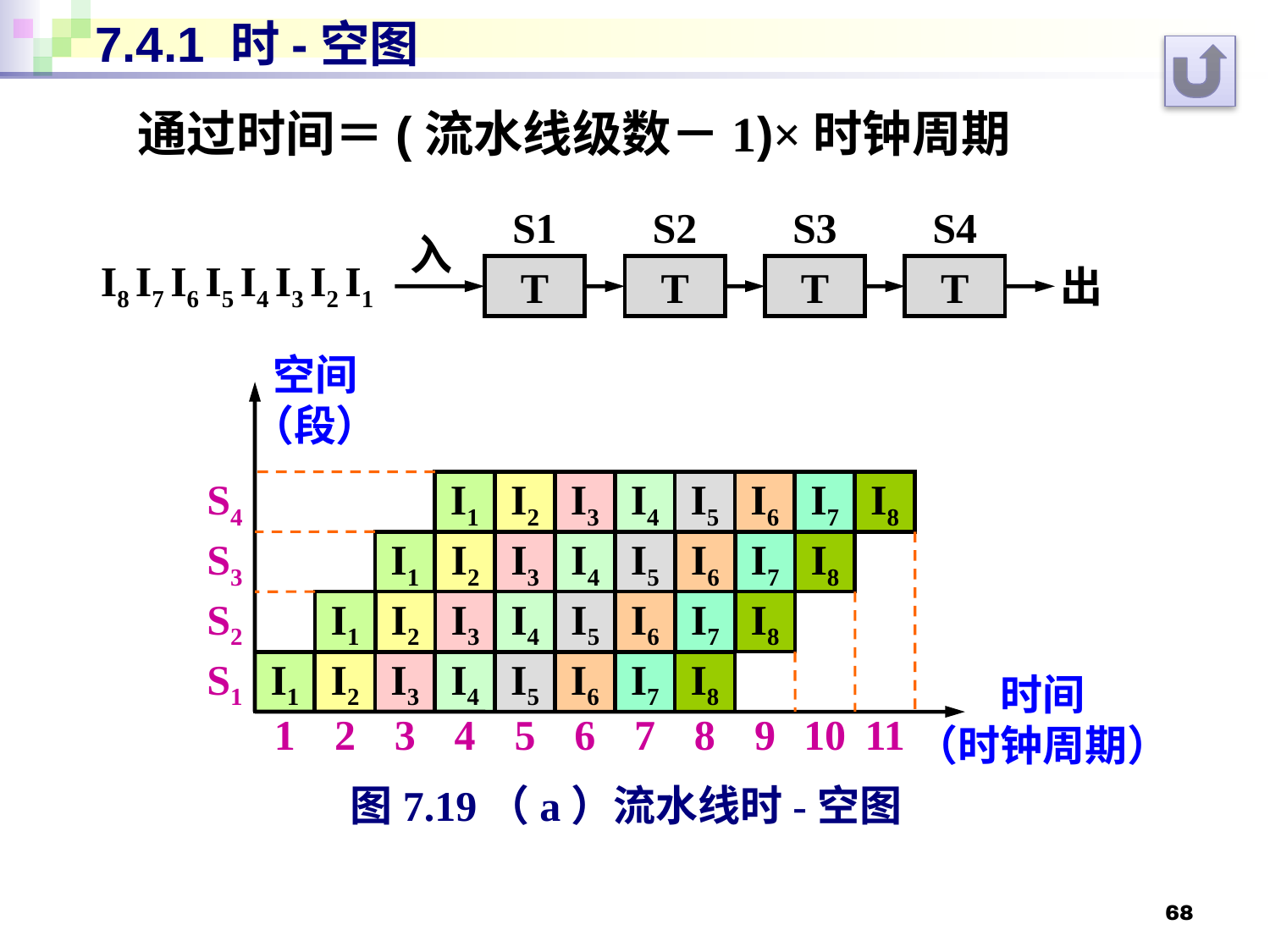

# 7.4.1 时-空图

通过时间＝(流水线级数－1)×时钟周期
S1
S2
S3
S4
入
I8 I7 I6 I5 I4 I3 I2 I1
出
T
T
T
T

空间
（段）

S4

I1
I2
I3
I4
I5
I6
I7
I8
S3

I1
I2
I3
I4
I5
I6
I7
I8

S2

I1
I2
I3
I4
I5
I6
I7
I8

S1
I1
I2
I3
I4
I5
I6
I7
I8

时间
（时钟周期）
1
2
3
4
5
6
7
8
9
10
11

图7.19（a）流水线时-空图
68